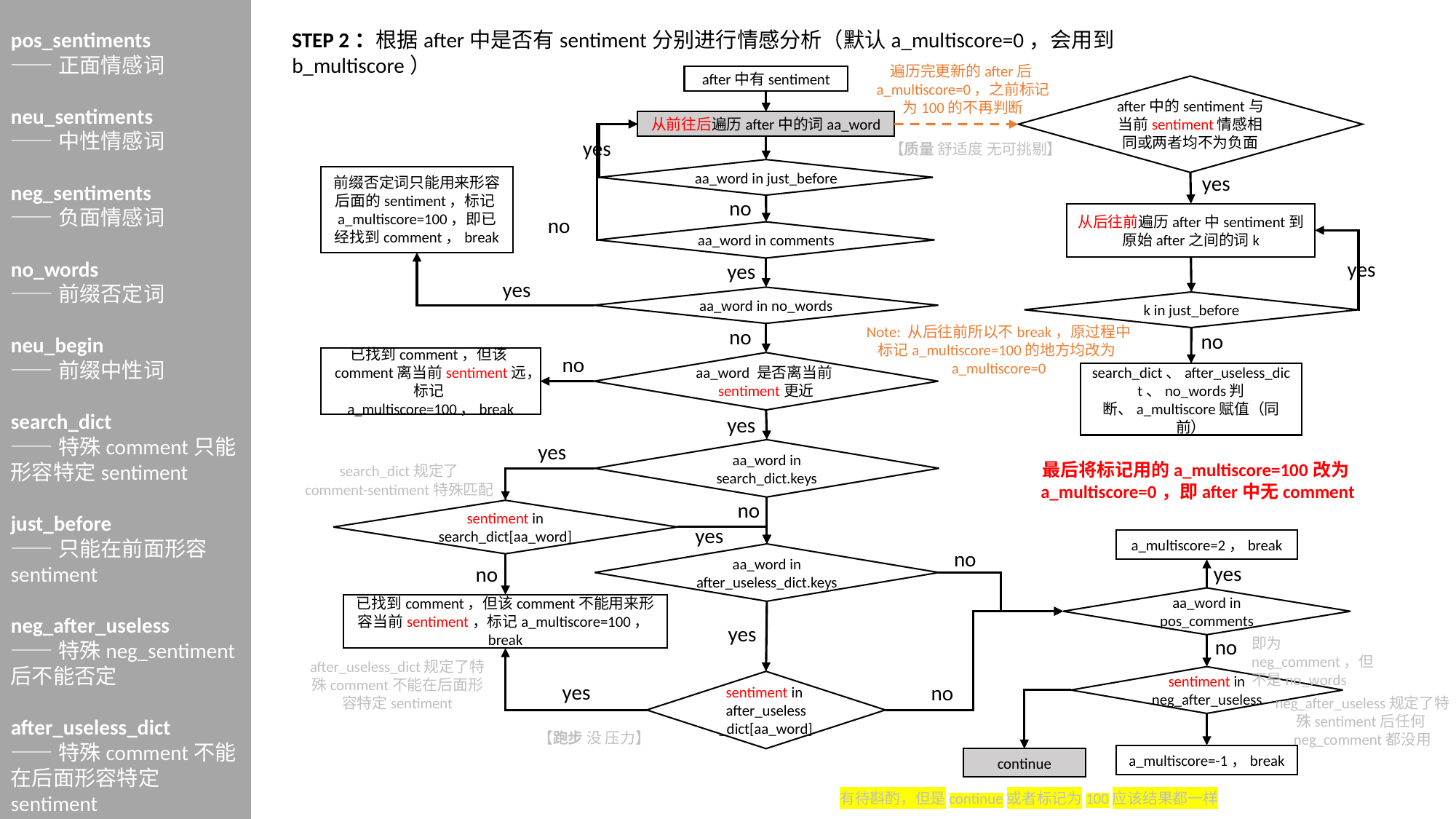

pos_sentiments
——正面情感词

neu_sentiments
——中性情感词

neg_sentiments
——负面情感词

no_words
——前缀否定词

neu_begin
——前缀中性词

search_dict
——特殊comment只能形容特定sentiment

just_before
——只能在前面形容sentiment

neg_after_useless
——特殊neg_sentiment后不能否定

after_useless_dict
——特殊comment不能在后面形容特定sentiment

STEP 2：根据after中是否有sentiment分别进行情感分析（默认a_multiscore=0，会用到b_multiscore）
遍历完更新的after后a_multiscore=0，之前标记为100的不再判断
after中有sentiment
after中的sentiment与当前sentiment情感相同或两者均不为负面
从前往后遍历after中的词aa_word
yes
【质量 舒适度 无可挑剔】
aa_word in just_before
yes
前缀否定词只能用来形容后面的sentiment，标记a_multiscore=100，即已经找到comment，break
no
从后往前遍历after中sentiment到原始after之间的词k
no
aa_word in comments
yes
yes
yes
aa_word in no_words
k in just_before
Note: 从后往前所以不break，原过程中标记a_multiscore=100的地方均改为a_multiscore=0
no
no
no
已找到comment，但该comment离当前sentiment远，标记a_multiscore=100，break
aa_word 是否离当前sentiment更近
search_dict、after_useless_dict、no_words判断、a_multiscore赋值（同前）
yes
yes
aa_word in search_dict.keys
最后将标记用的a_multiscore=100改为a_multiscore=0，即after中无comment
search_dict规定了
comment-sentiment特殊匹配
no
sentiment in search_dict[aa_word]
yes
a_multiscore=2，break
no
aa_word in after_useless_dict.keys
yes
no
aa_word in pos_comments
已找到comment，但该comment不能用来形容当前sentiment，标记a_multiscore=100，break
yes
no
即为neg_comment，但不是no_words
after_useless_dict规定了特殊comment不能在后面形容特定sentiment
sentiment in neg_after_useless
sentiment in
after_useless _dict[aa_word]
yes
no
neg_after_useless规定了特殊sentiment后任何neg_comment都没用
【跑步 没 压力】
a_multiscore=-1，break
continue
有待斟酌，但是continue或者标记为100应该结果都一样